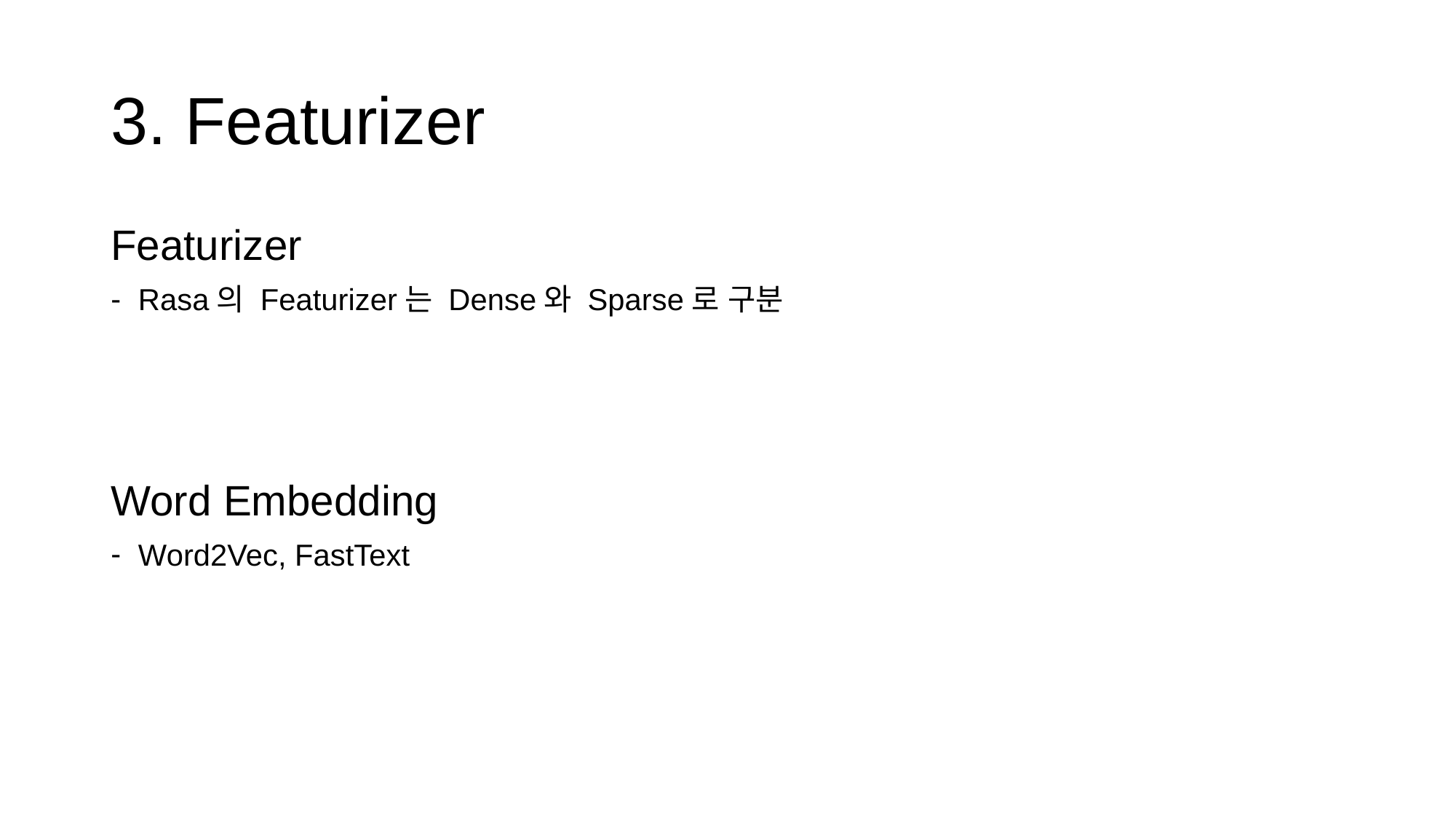

# 3. Featurizer
Featurizer
Rasa의 Featurizer는 Dense와 Sparse로 구분

Word Embedding
Word2Vec, FastText